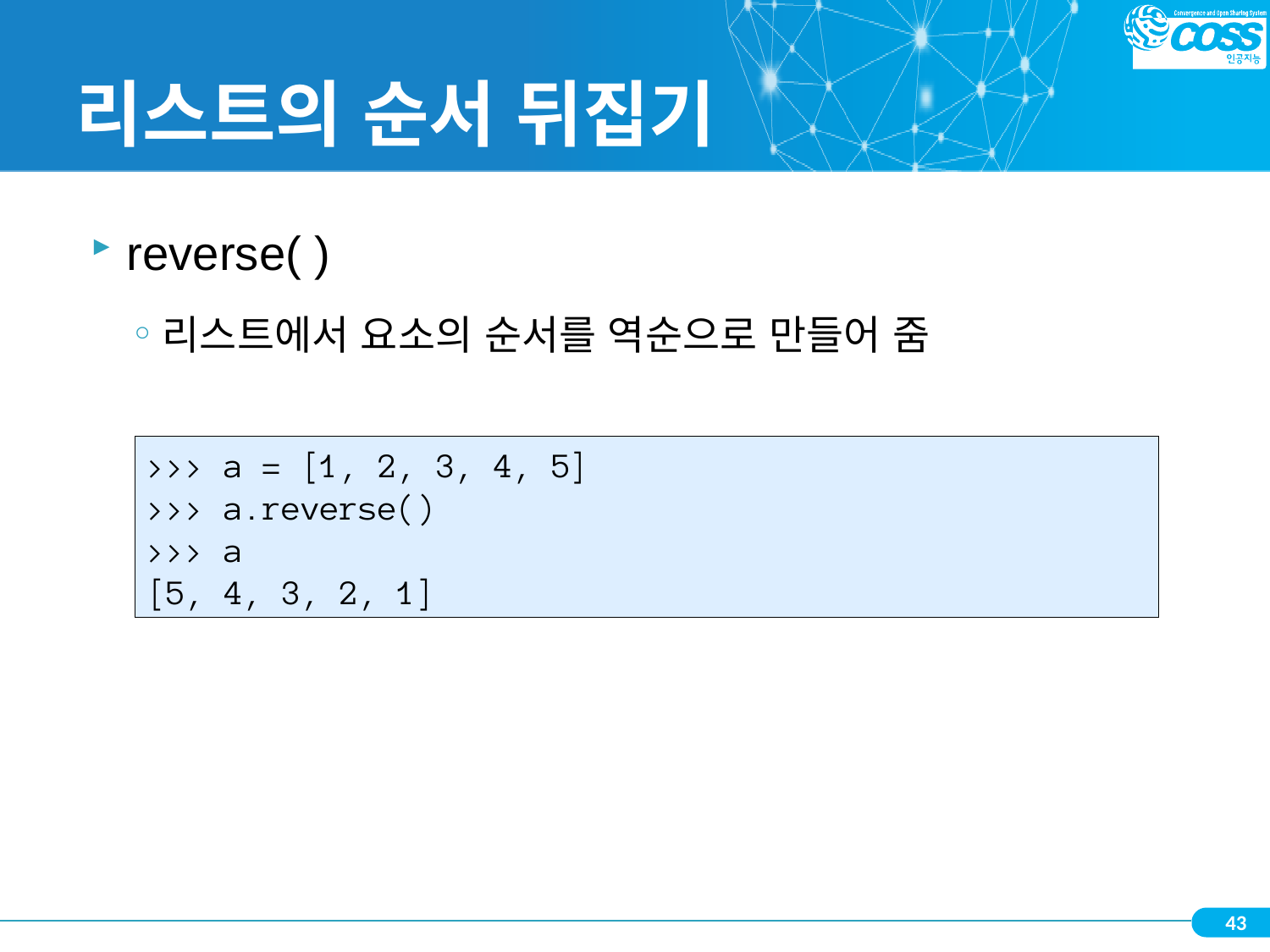

# 리스트의 순서 뒤집기
reverse( )
리스트에서 요소의 순서를 역순으로 만들어 줌
>>> a = [1, 2, 3, 4, 5]
>>> a.reverse()
>>> a
[5, 4, 3, 2, 1]